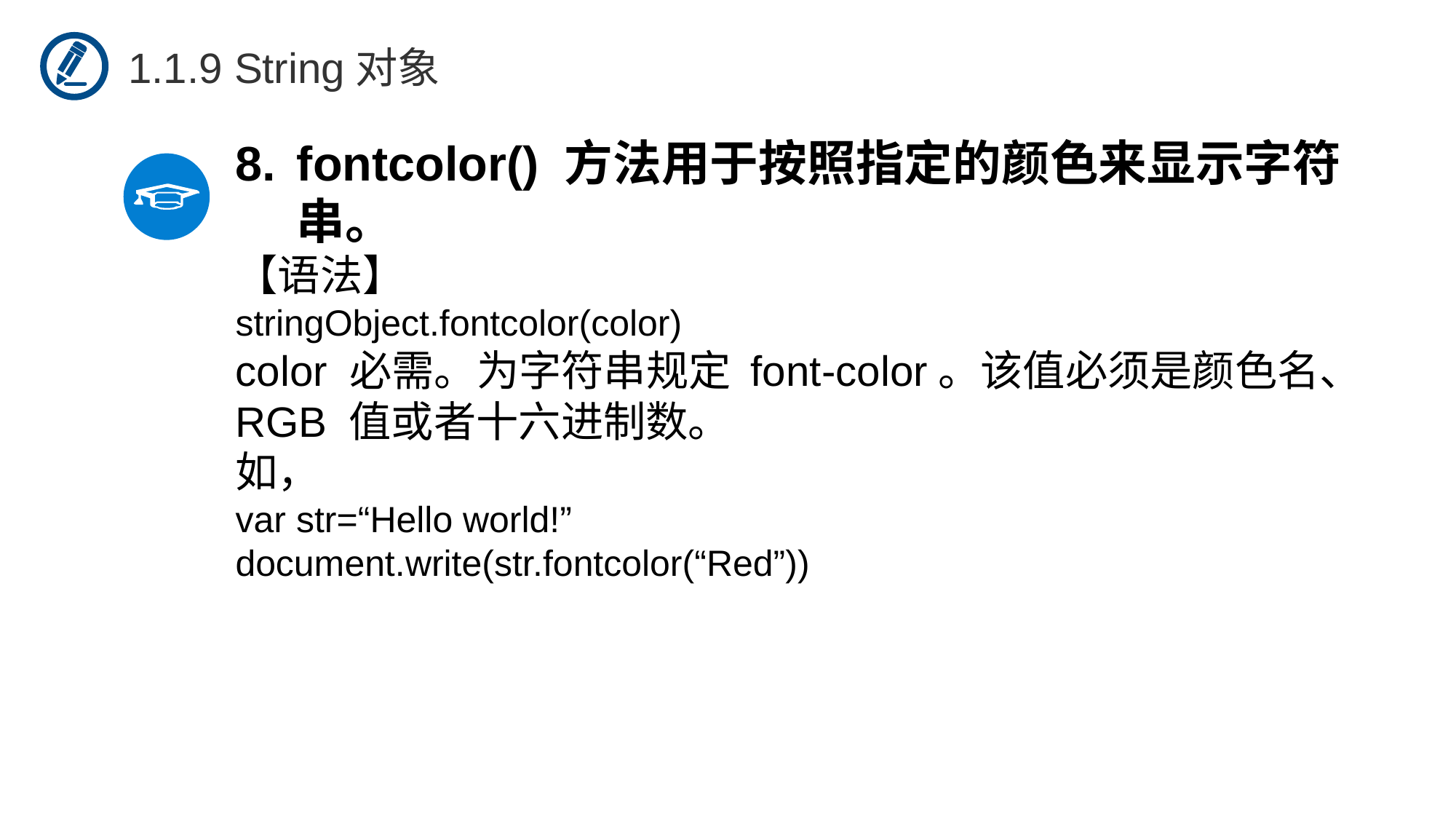

1.1.9 String对象
fontcolor() 方法用于按照指定的颜色来显示字符串。
【语法】
stringObject.fontcolor(color)
color 必需。为字符串规定 font-color。该值必须是颜色名、RGB 值或者十六进制数。
如，
var str=“Hello world!”
document.write(str.fontcolor(“Red”))